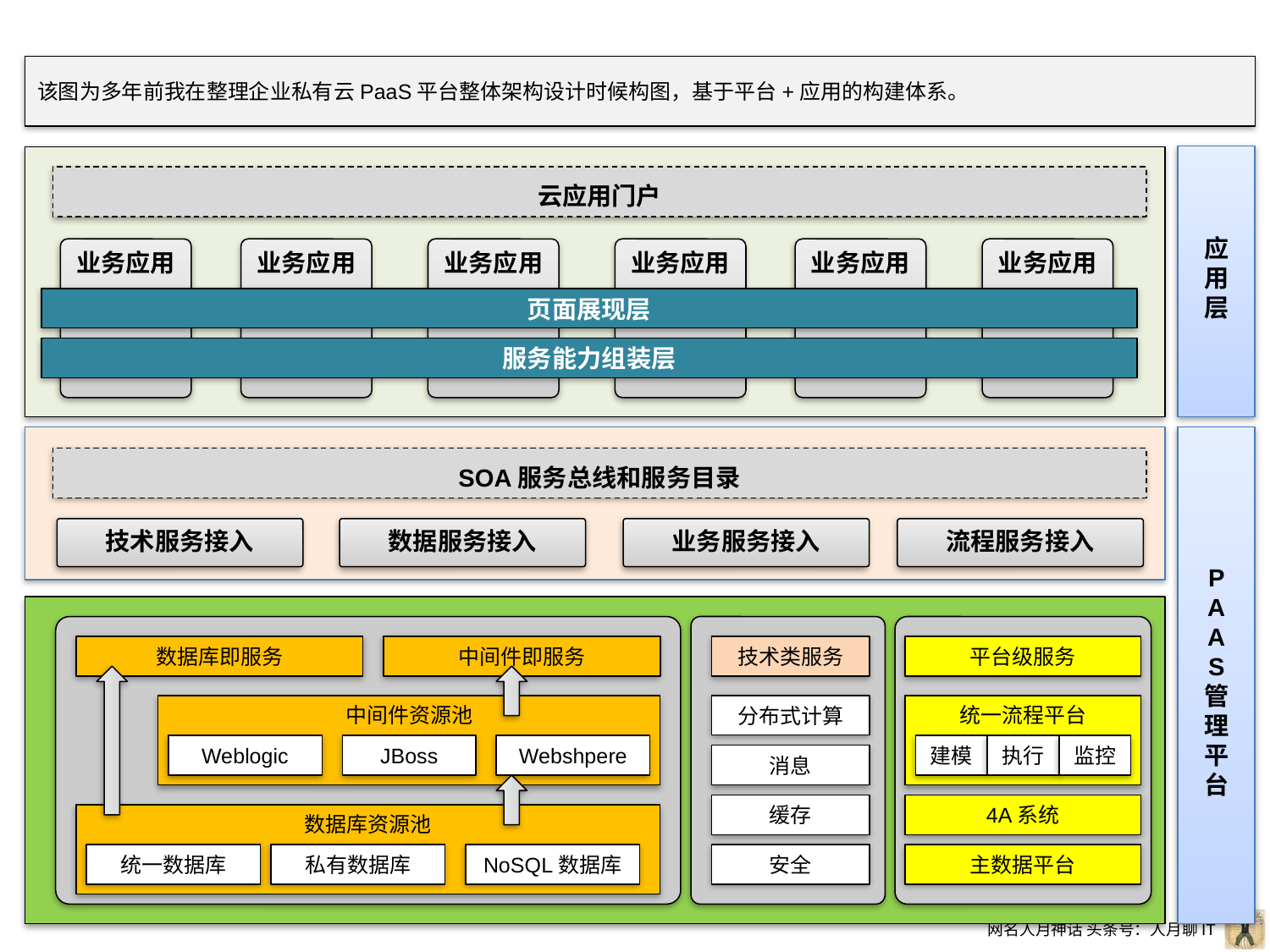

该图为多年前我在整理企业私有云PaaS平台整体架构设计时候构图，基于平台+应用的构建体系。
应
用
层

云应用门户
业务应用
业务应用
业务应用
业务应用
业务应用
业务应用
页面展现层
服务能力组装层

P
A
A
S
管
理
平
台

SOA服务总线和服务目录
技术服务接入
数据服务接入
业务服务接入
流程服务接入

数据库即服务
中间件即服务
技术类服务
平台级服务

分布式计算
中间件资源池
统一流程平台

Weblogic
JBoss
Webshpere
建模
执行
监控
消息

缓存
4A系统
数据库资源池
统一数据库
私有数据库
NoSQL数据库
安全
主数据平台